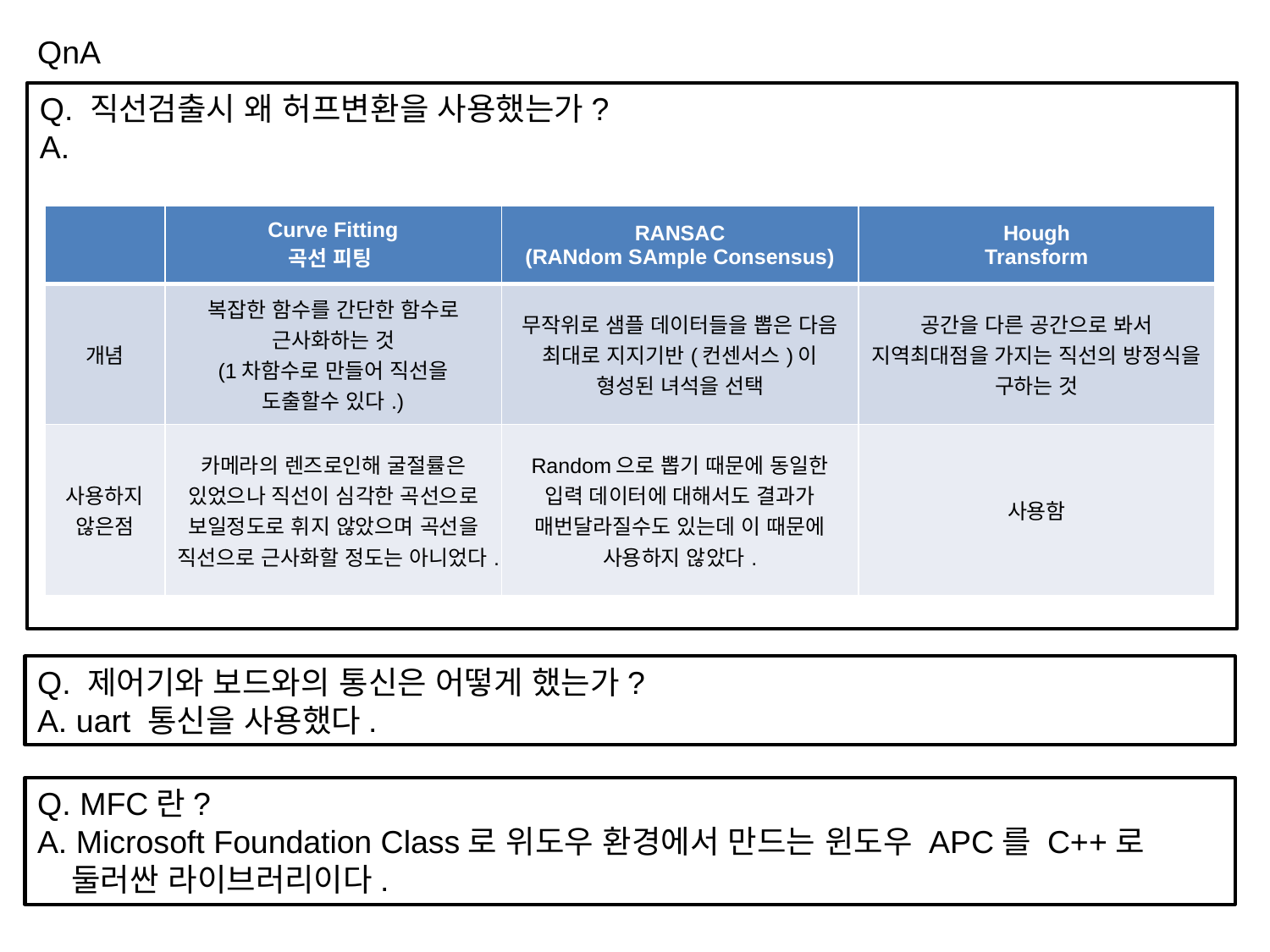

QnA
Q. 직선검출시 왜 허프변환을 사용했는가?
A.

|  | Curve Fitting 곡선 피팅 | RANSAC (RANdom SAmple Consensus) | Hough Transform |
| --- | --- | --- | --- |
| 개념 | 복잡한 함수를 간단한 함수로 근사화하는 것 (1차함수로 만들어 직선을 도출할수 있다.) | 무작위로 샘플 데이터들을 뽑은 다음 최대로 지지기반(컨센서스)이 형성된 녀석을 선택 | 공간을 다른 공간으로 봐서 지역최대점을 가지는 직선의 방정식을 구하는 것 |
| 사용하지 않은점 | 카메라의 렌즈로인해 굴절률은 있었으나 직선이 심각한 곡선으로 보일정도로 휘지 않았으며 곡선을 직선으로 근사화할 정도는 아니었다. | Random으로 뽑기 때문에 동일한 입력 데이터에 대해서도 결과가 매번달라질수도 있는데 이 때문에 사용하지 않았다. | 사용함 |
Q. 제어기와 보드와의 통신은 어떻게 했는가?
A. uart 통신을 사용했다.
Q. MFC란?
A. Microsoft Foundation Class로 위도우 환경에서 만드는 윈도우 APC를 C++로
   둘러싼 라이브러리이다.